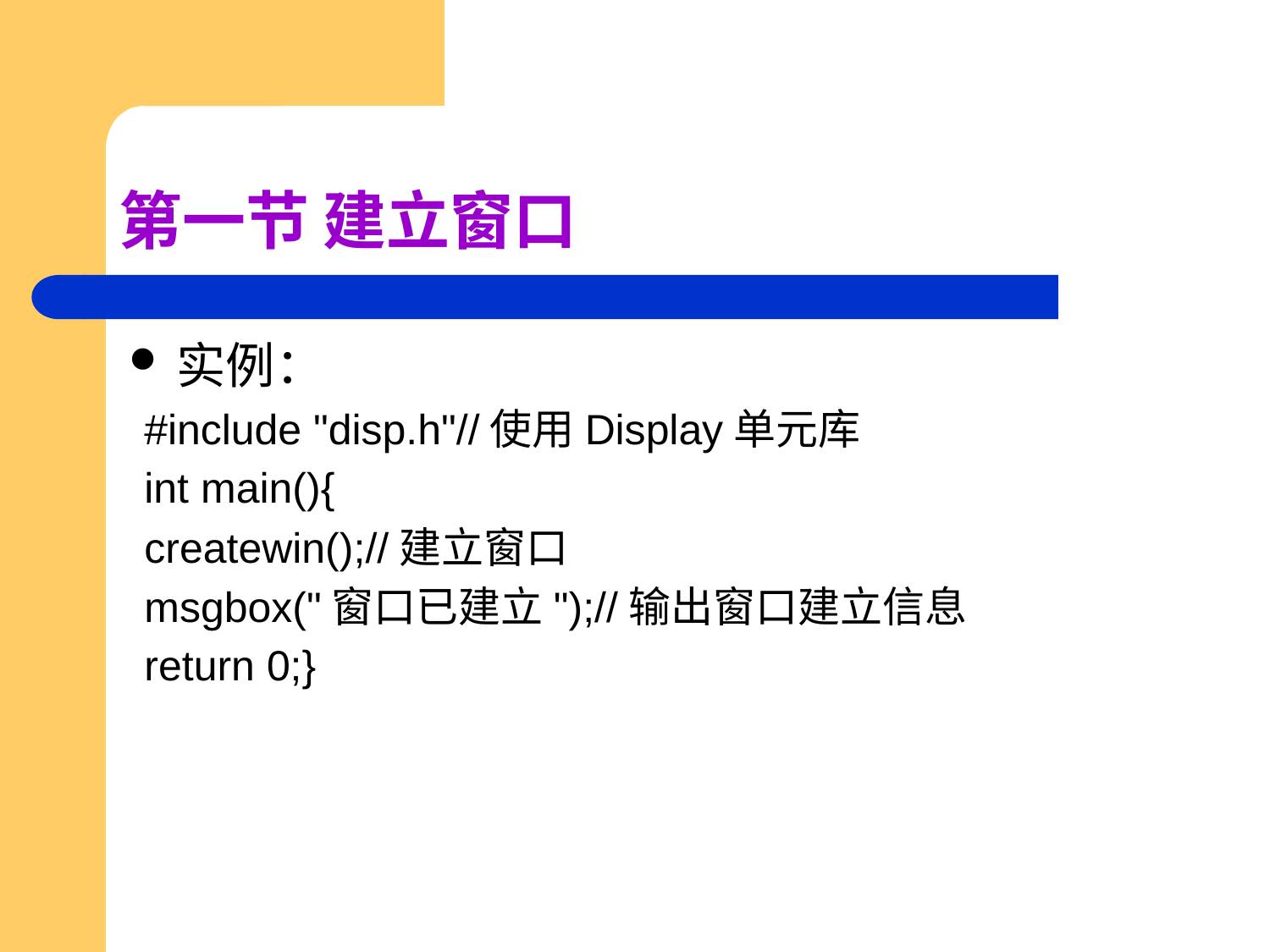

# 第一节 建立窗口
实例：
#include "disp.h"//使用Display单元库
int main(){
createwin();//建立窗口
msgbox("窗口已建立");//输出窗口建立信息
return 0;}